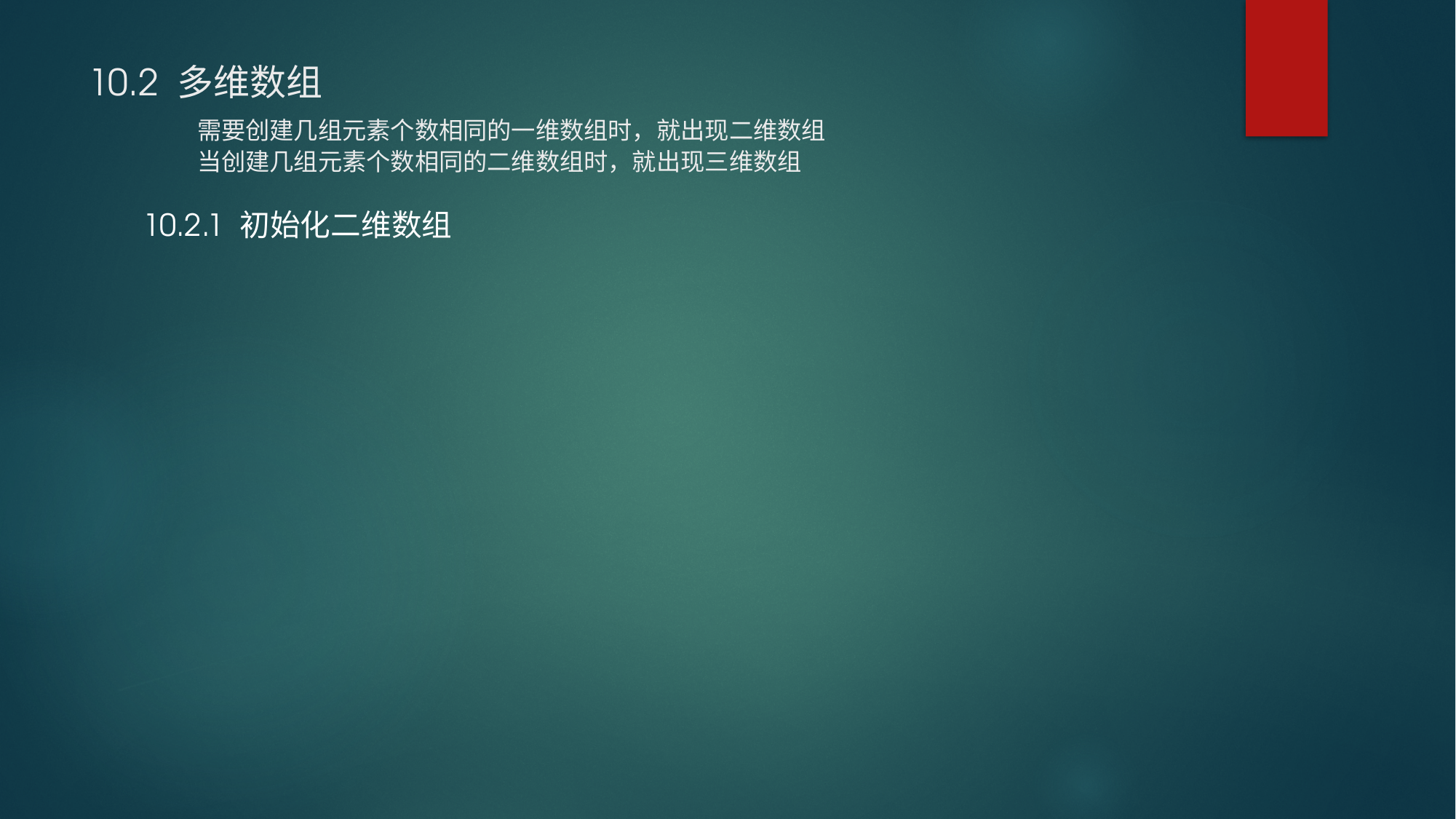

# 10.2 多维数组 需要创建几组元素个数相同的一维数组时，就出现二维数组 当创建几组元素个数相同的二维数组时，就出现三维数组
10.2.1 初始化二维数组